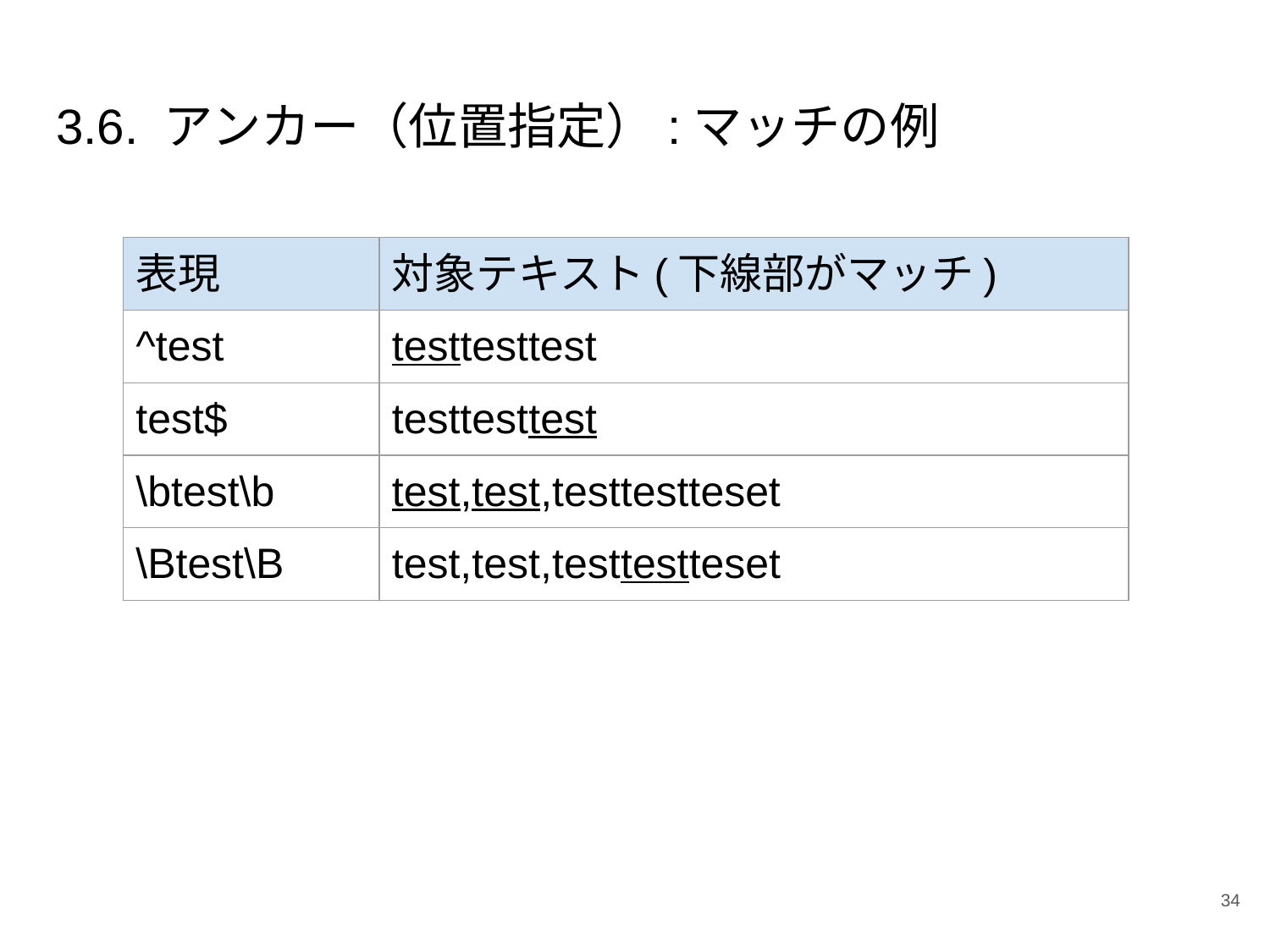

# 3.6. アンカー（位置指定）:マッチの例

| 表現 | 対象テキスト(下線部がマッチ) |
| --- | --- |
| ^test | testtesttest |
| test$ | testtesttest |
| \btest\b | test,test,testtestteset |
| \Btest\B | test,test,testtestteset |
34